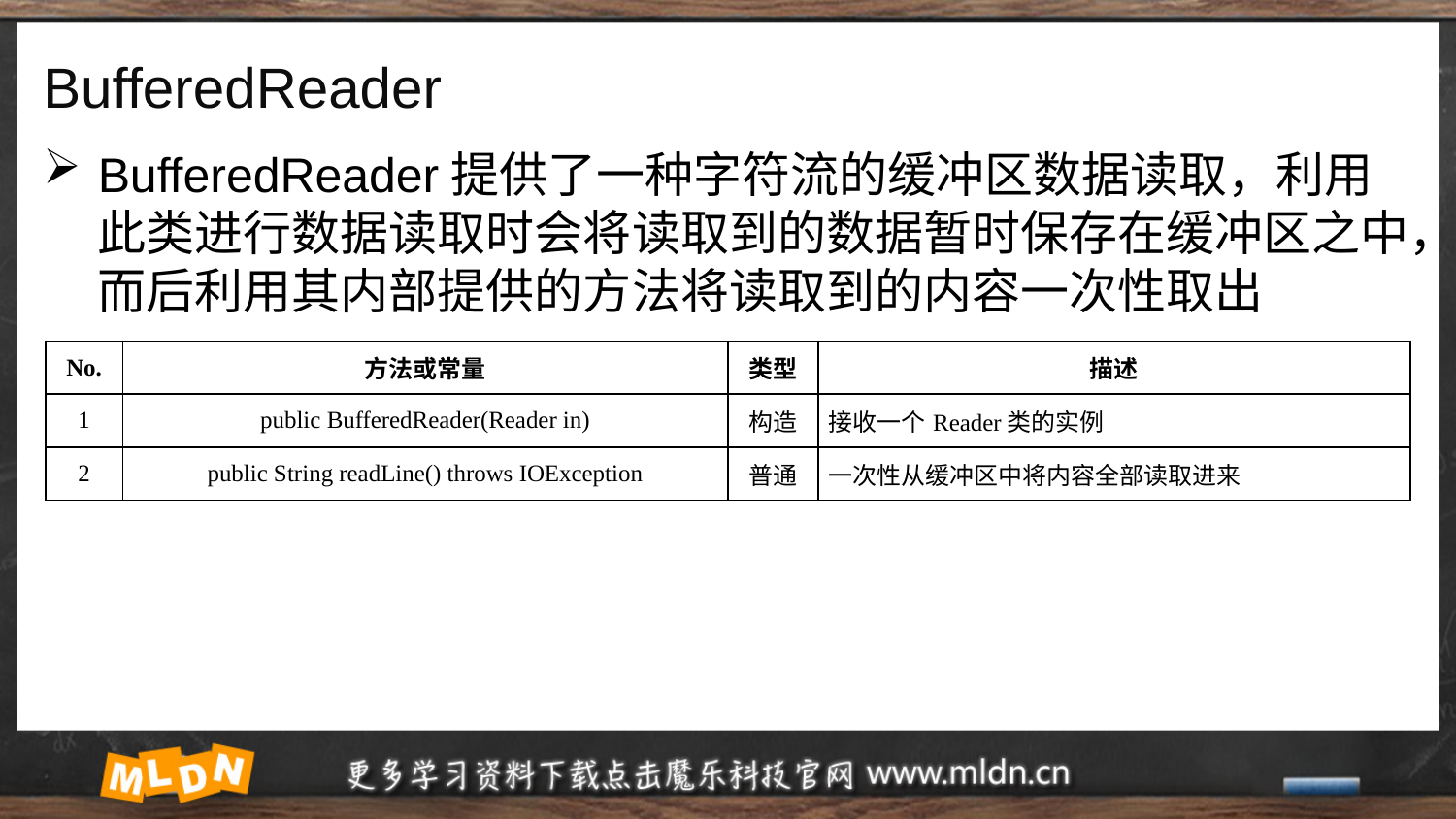

# BufferedReader
BufferedReader提供了一种字符流的缓冲区数据读取，利用此类进行数据读取时会将读取到的数据暂时保存在缓冲区之中，而后利用其内部提供的方法将读取到的内容一次性取出
| No. | 方法或常量 | 类型 | 描述 |
| --- | --- | --- | --- |
| 1 | public BufferedReader(Reader in) | 构造 | 接收一个Reader类的实例 |
| 2 | public String readLine() throws IOException | 普通 | 一次性从缓冲区中将内容全部读取进来 |